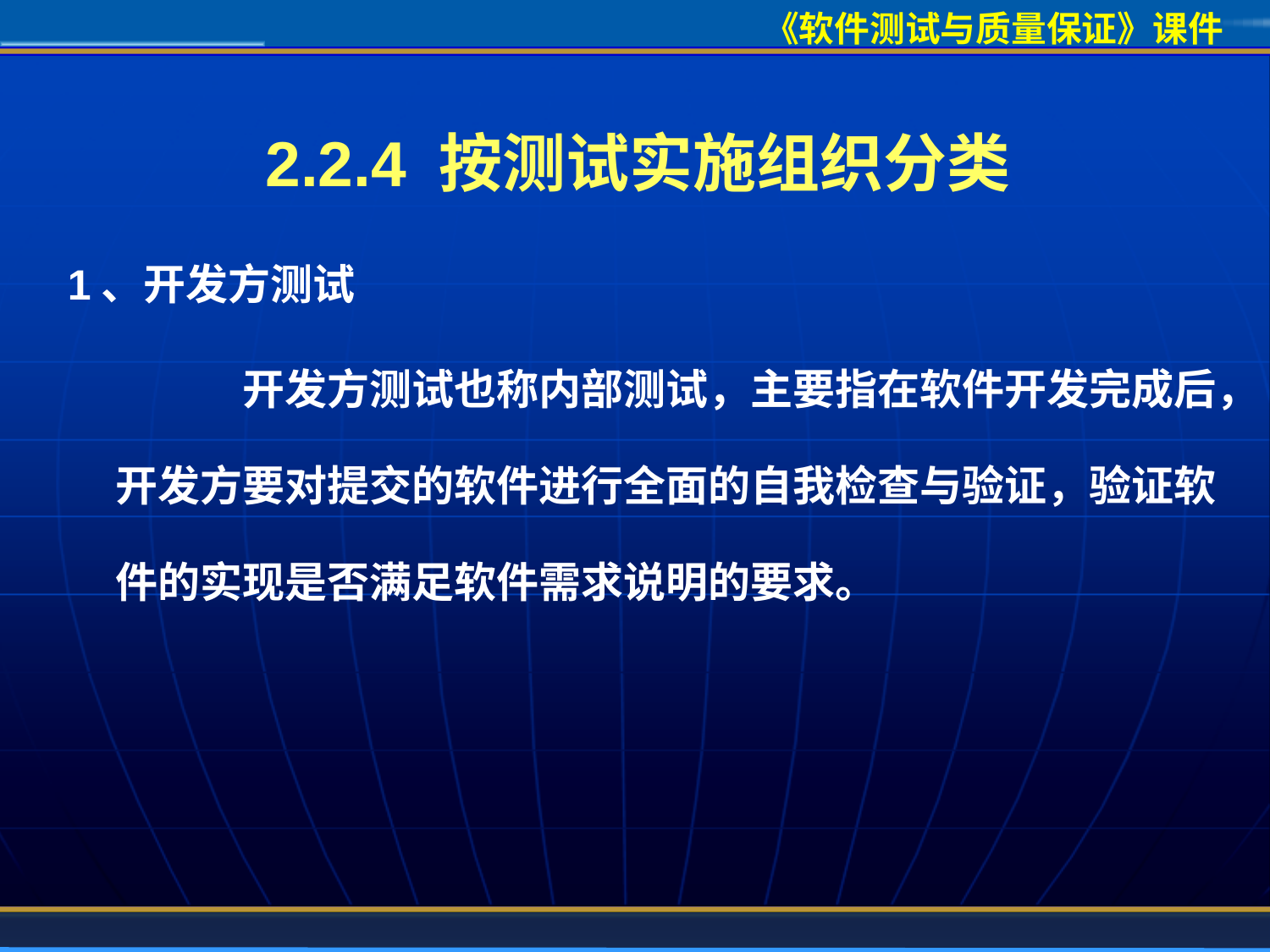

# 2.2.4 按测试实施组织分类
1、开发方测试
		开发方测试也称内部测试，主要指在软件开发完成后，开发方要对提交的软件进行全面的自我检查与验证，验证软件的实现是否满足软件需求说明的要求。